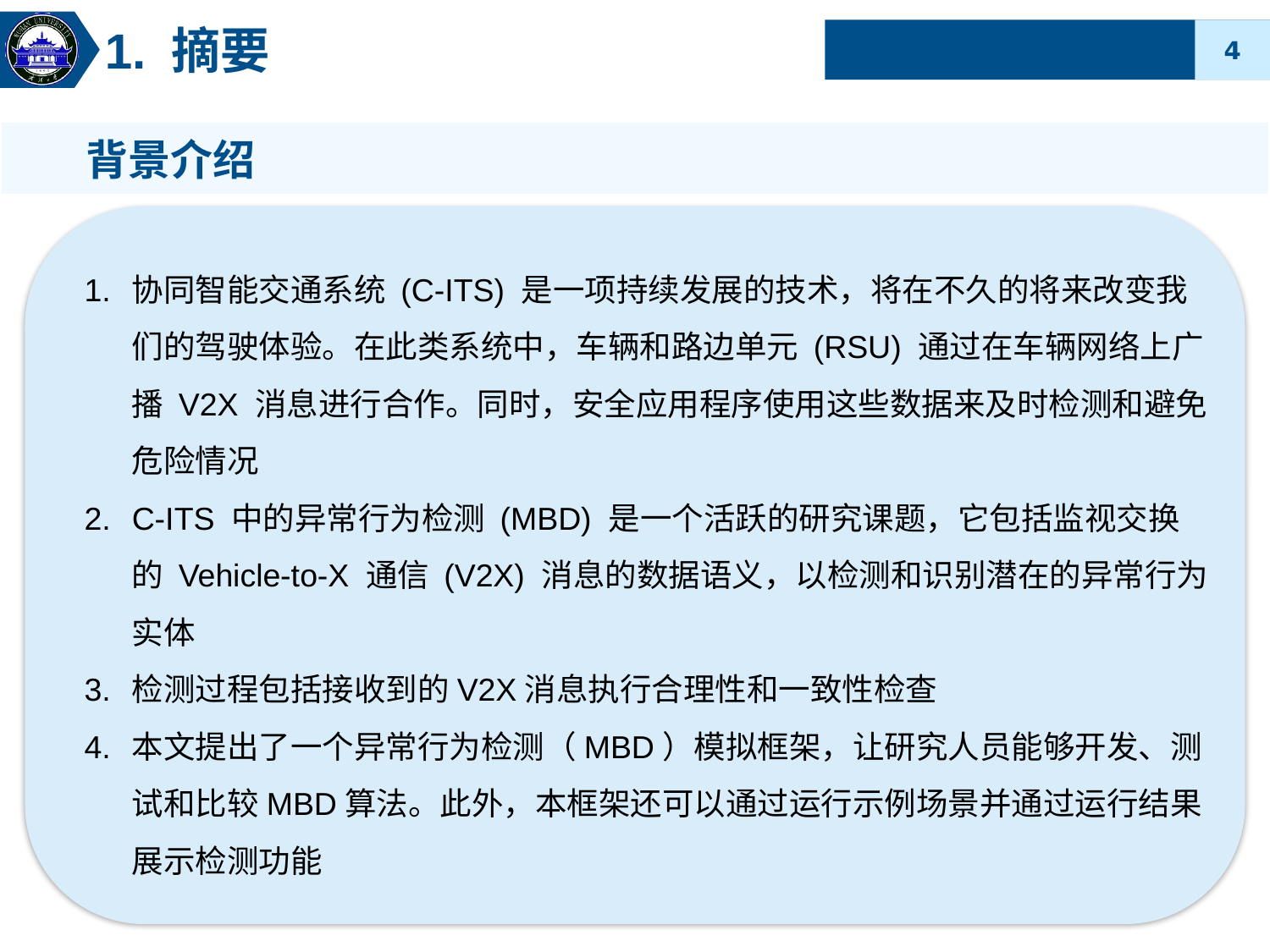

1. 摘要
        背景介绍
协同智能交通系统 (C-ITS) 是一项持续发展的技术，将在不久的将来改变我们的驾驶体验。在此类系统中，车辆和路边单元 (RSU) 通过在车辆网络上广播 V2X 消息进行合作。同时，安全应用程序使用这些数据来及时检测和避免危险情况
C-ITS 中的异常行为检测 (MBD) 是一个活跃的研究课题，它包括监视交换的 Vehicle-to-X 通信 (V2X) 消息的数据语义，以检测和识别潜在的异常行为实体
检测过程包括接收到的V2X消息执行合理性和一致性检查
本文提出了一个异常行为检测（MBD）模拟框架，让研究人员能够开发、测试和比较MBD算法。此外，本框架还可以通过运行示例场景并通过运行结果展示检测功能